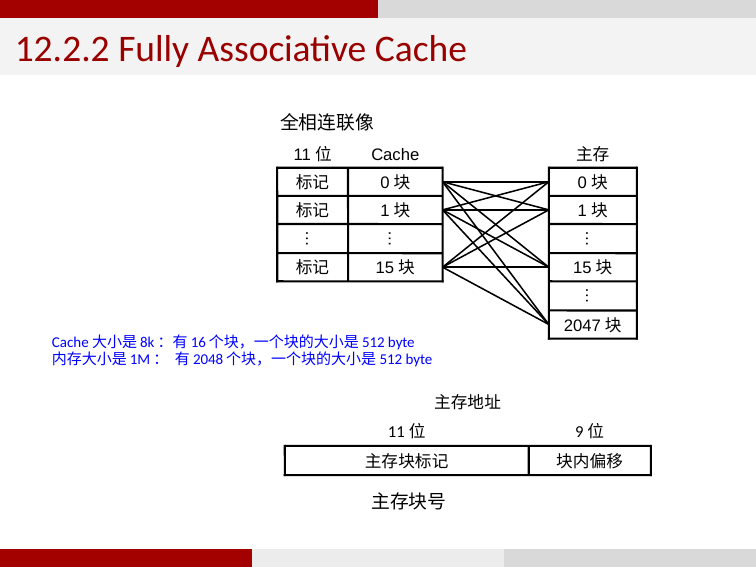

12.2.2 Fully Associative Cache

全相连联像
11位

Cache

主存

标记

0块

0块

标记

1块
1块

…

…
…

标记

15块
15块

…

2047块

主存地址

11位

9位

主存块标记

块内偏移

主存块号
Cache大小是8k：有16个块，一个块的大小是512 byte
内存大小是1M：  有2048个块，一个块的大小是512 byte

31